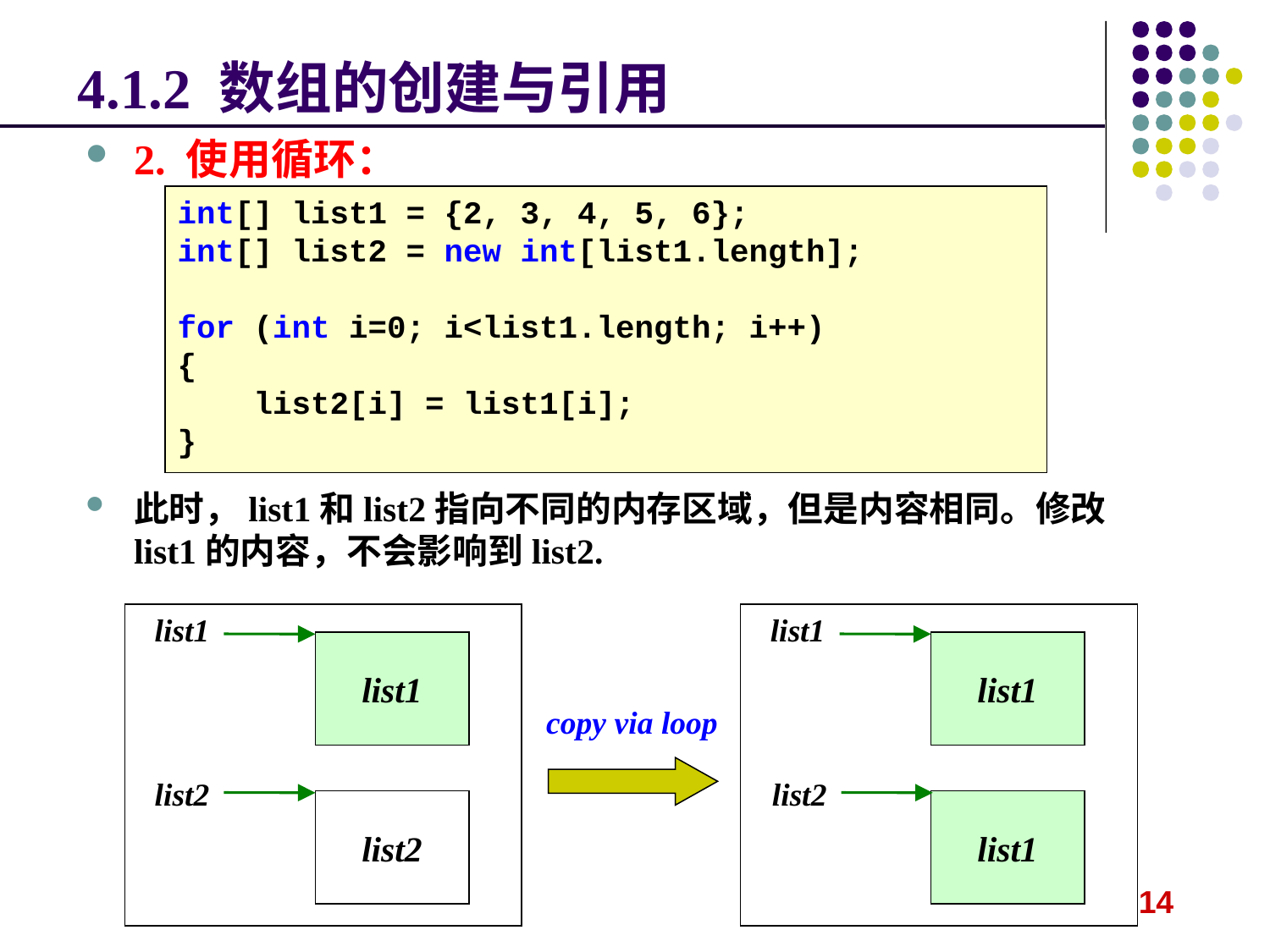

# 4.1.2 数组的创建与引用
2. 使用循环：
此时，list1和list2指向不同的内存区域，但是内容相同。修改list1的内容，不会影响到list2.
int[] list1 = {2, 3, 4, 5, 6};
int[] list2 = new int[list1.length];

for (int i=0; i<list1.length; i++)
{
    list2[i] = list1[i];
}

list1

list1
list1
list1

copy via loop

list2
list2
list2
list1